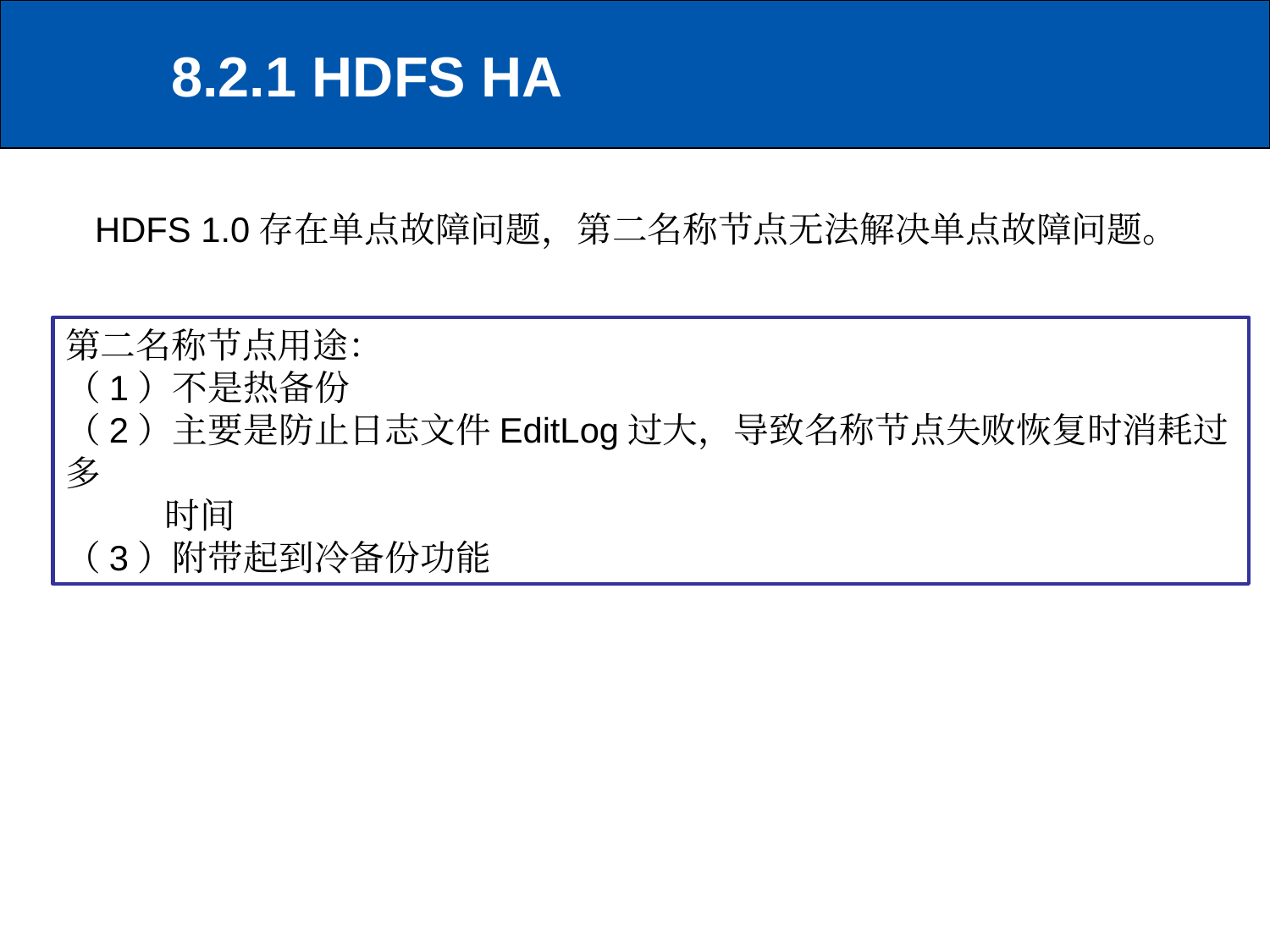

# 8.2.1 HDFS HA
HDFS 1.0存在单点故障问题，第二名称节点无法解决单点故障问题。
第二名称节点用途：
（1）不是热备份
（2）主要是防止日志文件EditLog过大，导致名称节点失败恢复时消耗过多
          时间
（3）附带起到冷备份功能